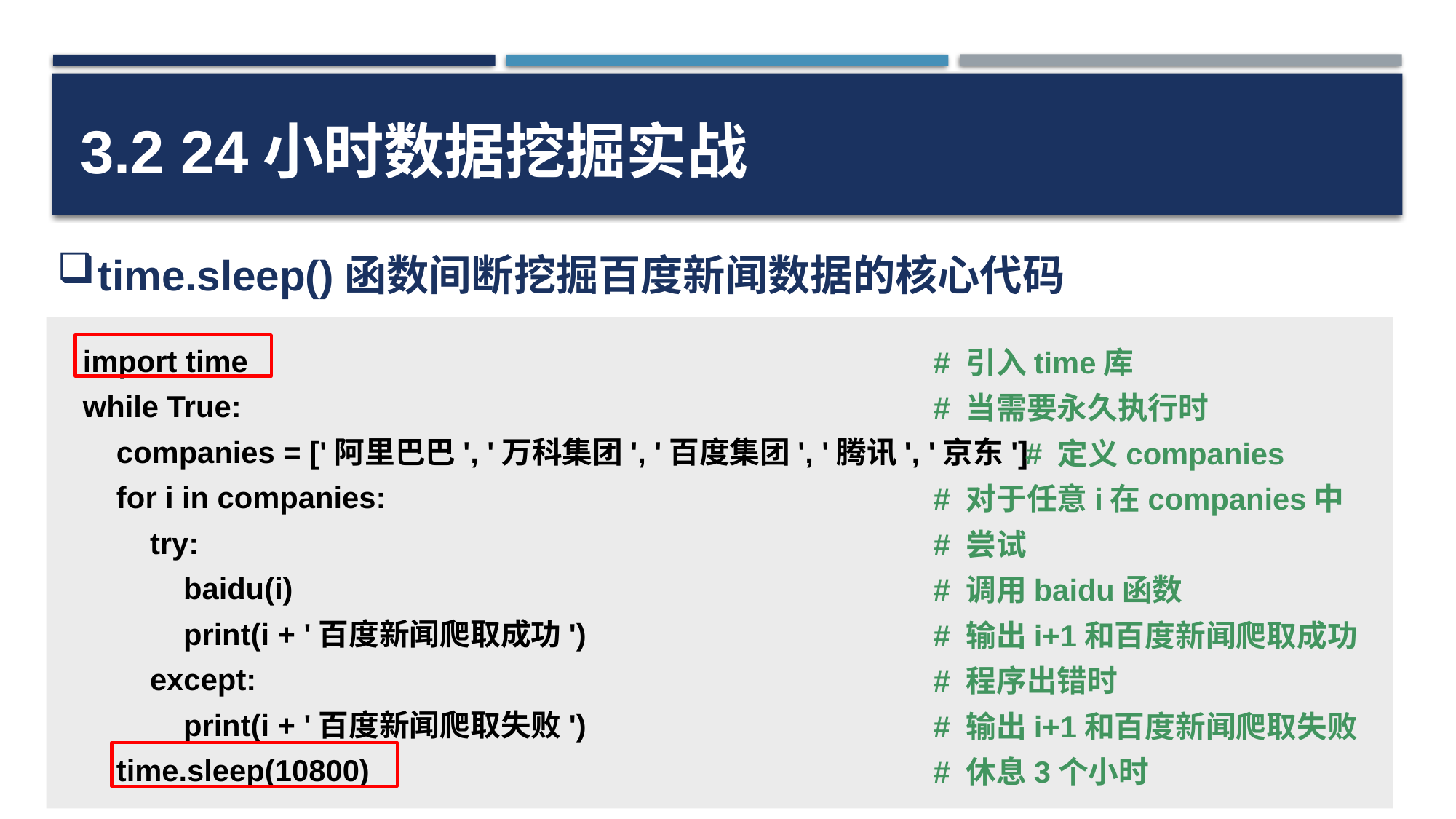

3.2 24小时数据挖掘实战
time.sleep()函数间断挖掘百度新闻数据的核心代码

import time
while True:
    companies = ['阿里巴巴', '万科集团', '百度集团', '腾讯', '京东']
    for i in companies:
        try:
            baidu(i)
            print(i + '百度新闻爬取成功')
        except:
            print(i + '百度新闻爬取失败')
    time.sleep(10800)
# 引入time库
# 当需要永久执行时
           # 定义companies
# 对于任意i在companies中
# 尝试
# 调用baidu函数
# 输出i+1和百度新闻爬取成功
# 程序出错时
# 输出i+1和百度新闻爬取失败
# 休息3个小时

37